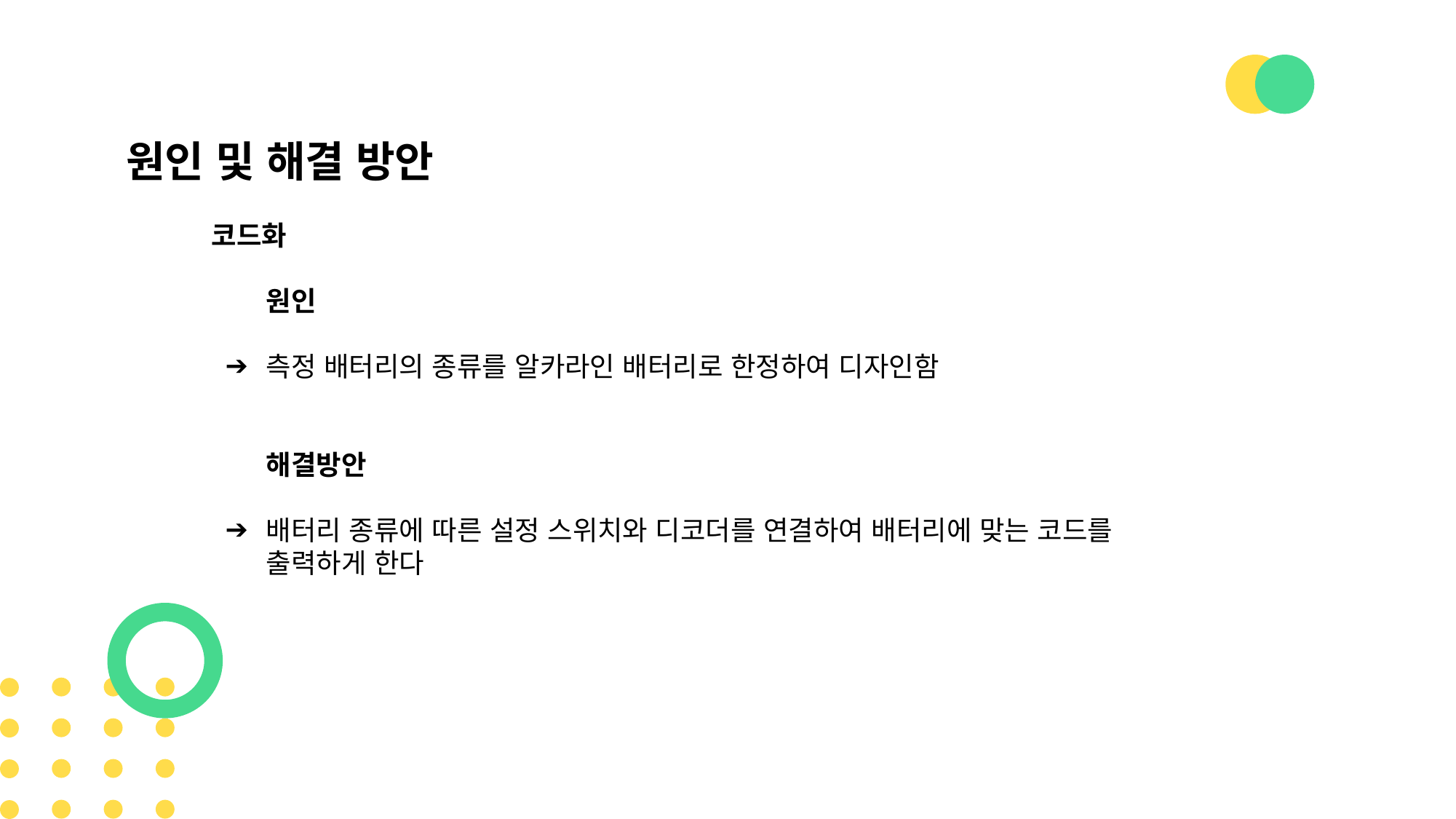

원인 및 해결 방안
코드화

원인

측정 배터리의 종류를 알카라인 배터리로 한정하여 디자인함

해결방안

배터리 종류에 따른 설정 스위치와 디코더를 연결하여 배터리에 맞는 코드를   출력하게 한다